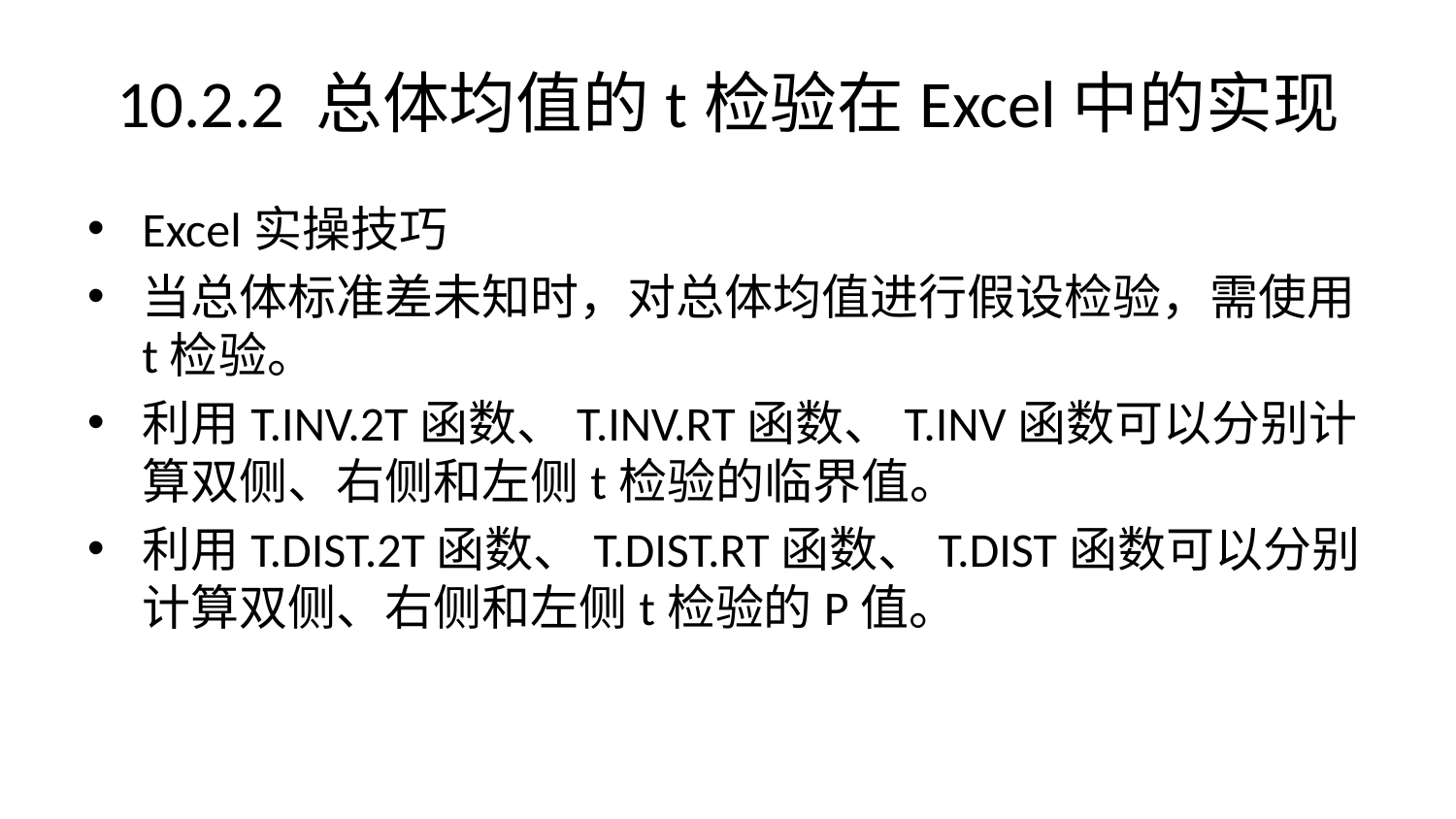

# 10.2.2 总体均值的t检验在Excel中的实现
Excel实操技巧
当总体标准差未知时，对总体均值进行假设检验，需使用t检验。
利用T.INV.2T函数、T.INV.RT函数、T.INV函数可以分别计算双侧、右侧和左侧t检验的临界值。
利用T.DIST.2T函数、T.DIST.RT函数、T.DIST函数可以分别计算双侧、右侧和左侧t检验的P值。